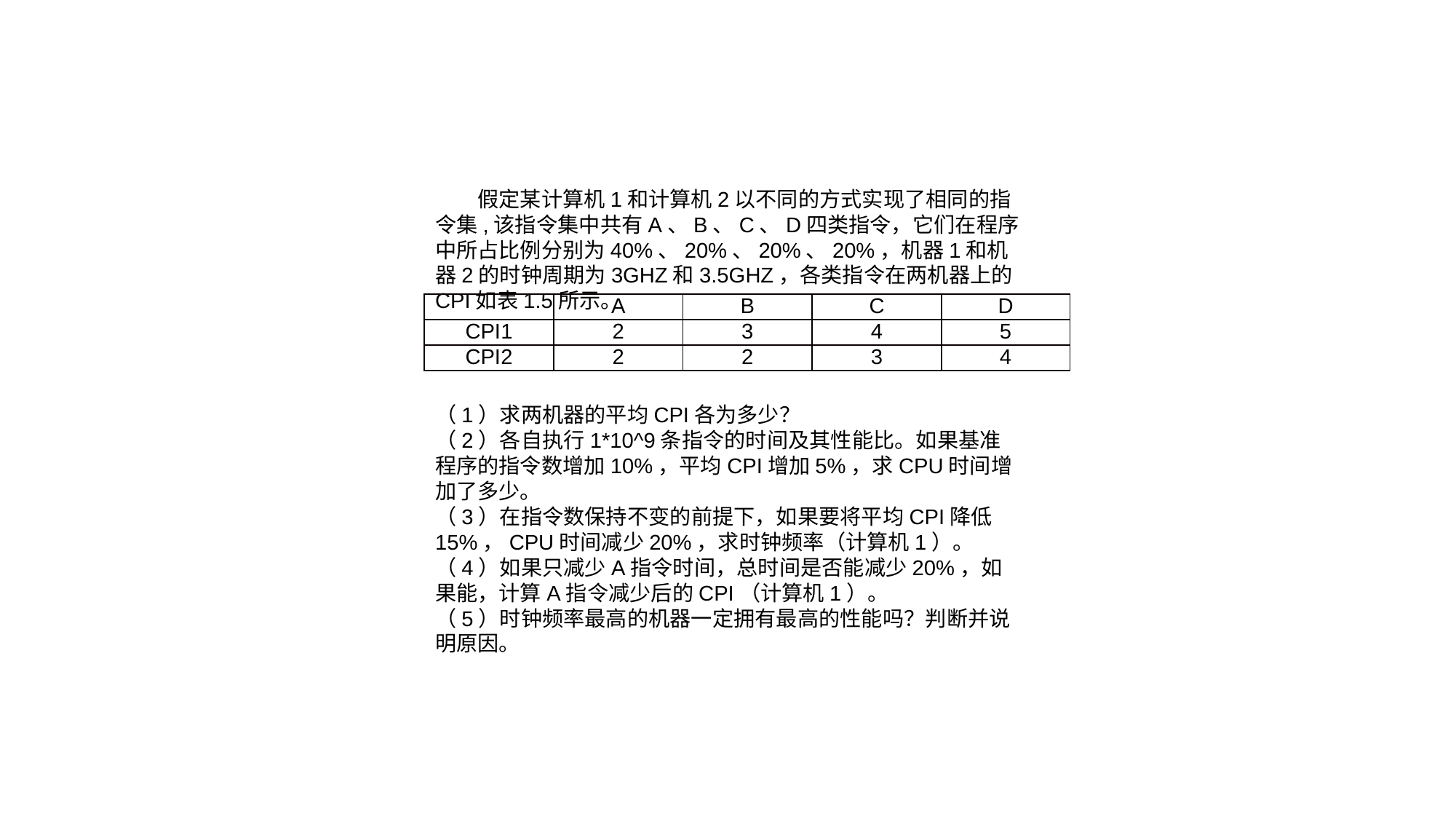

假定某计算机1和计算机2以不同的方式实现了相同的指令集,该指令集中共有A、B、C、D四类指令，它们在程序中所占比例分别为40%、20%、20%、20%，机器1和机器2的时钟周期为3GHZ和3.5GHZ，各类指令在两机器上的CPI如表1.5所示。
|  | A | B | C | D |
| --- | --- | --- | --- | --- |
| CPI1 | 2 | 3 | 4 | 5 |
| CPI2 | 2 | 2 | 3 | 4 |

（1）求两机器的平均CPI各为多少？（2）各自执行1*10^9条指令的时间及其性能比。如果基准程序的指令数增加10%，平均CPI增加5%，求CPU时间增加了多少。（3）在指令数保持不变的前提下，如果要将平均CPI降低15%，CPU时间减少20%，求时钟频率（计算机1）。（4）如果只减少A指令时间，总时间是否能减少20%，如果能，计算A指令减少后的CPI（计算机1）。（5）时钟频率最高的机器一定拥有最高的性能吗？判断并说明原因。